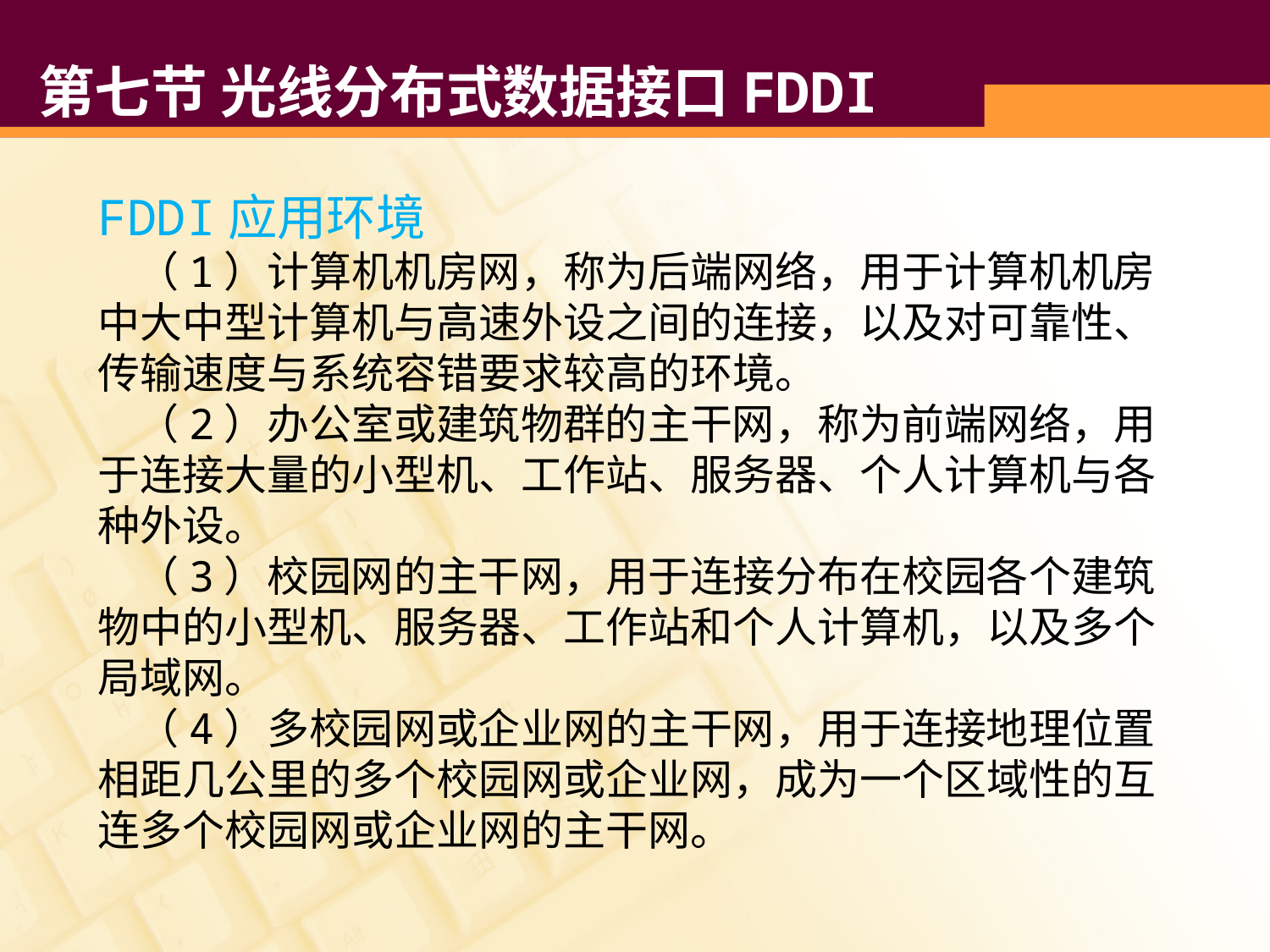

# 第七节 光线分布式数据接口FDDI
FDDI应用环境
   （1）计算机机房网，称为后端网络，用于计算机机房中大中型计算机与高速外设之间的连接，以及对可靠性、传输速度与系统容错要求较高的环境。
   （2）办公室或建筑物群的主干网，称为前端网络，用于连接大量的小型机、工作站、服务器、个人计算机与各种外设。
   （3）校园网的主干网，用于连接分布在校园各个建筑物中的小型机、服务器、工作站和个人计算机，以及多个局域网。
   （4）多校园网或企业网的主干网，用于连接地理位置相距几公里的多个校园网或企业网，成为一个区域性的互连多个校园网或企业网的主干网。